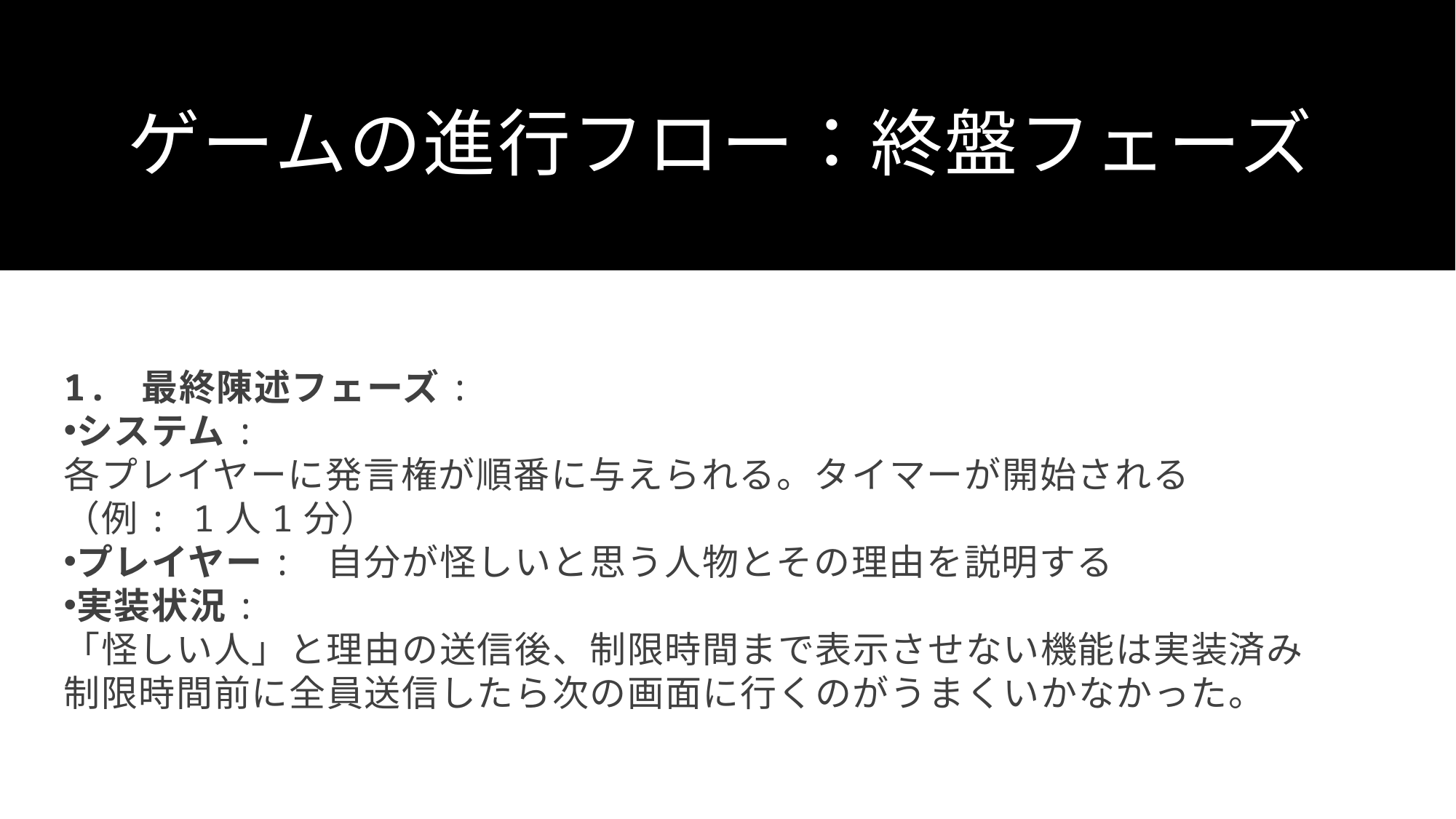

# ゲームの進行フロー：終盤フェーズ
1. 最終陳述フェーズ:
システム:
各プレイヤーに発言権が順番に与えられる。タイマーが開始される
（例: 1人1分）
プレイヤー: 自分が怪しいと思う人物とその理由を説明する
実装状況:
「怪しい人」と理由の送信後、制限時間まで表示させない機能は実装済み
制限時間前に全員送信したら次の画面に行くのがうまくいかなかった。